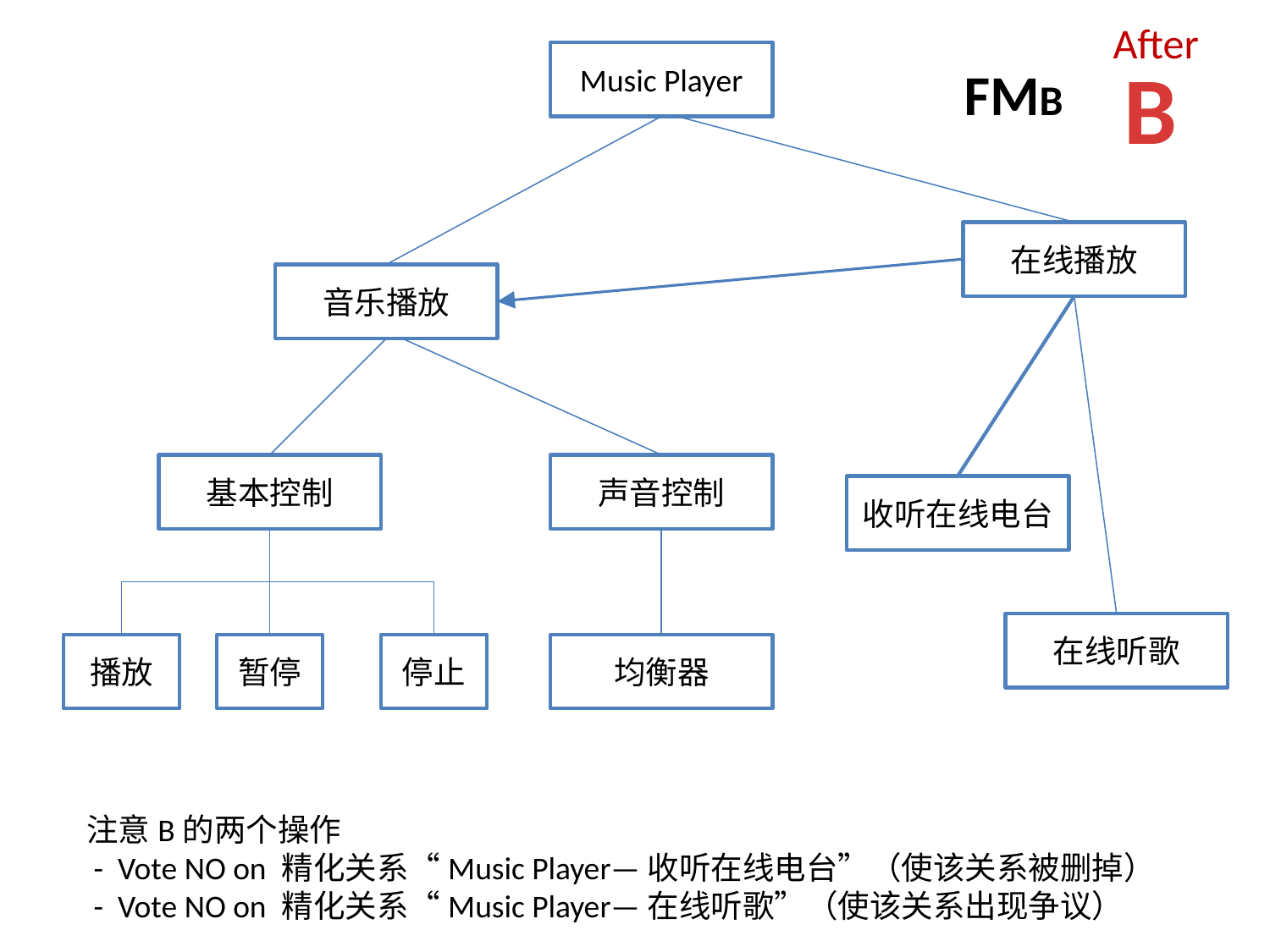

After
Music Player
B
 FMB
在线播放
音乐播放
基本控制
声音控制
收听在线电台
在线听歌
播放
暂停
停止
均衡器
注意B的两个操作
 -  Vote NO on 精化关系“Music Player—收听在线电台”（使该关系被删掉）
 -  Vote NO on 精化关系“Music Player—在线听歌”（使该关系出现争议）